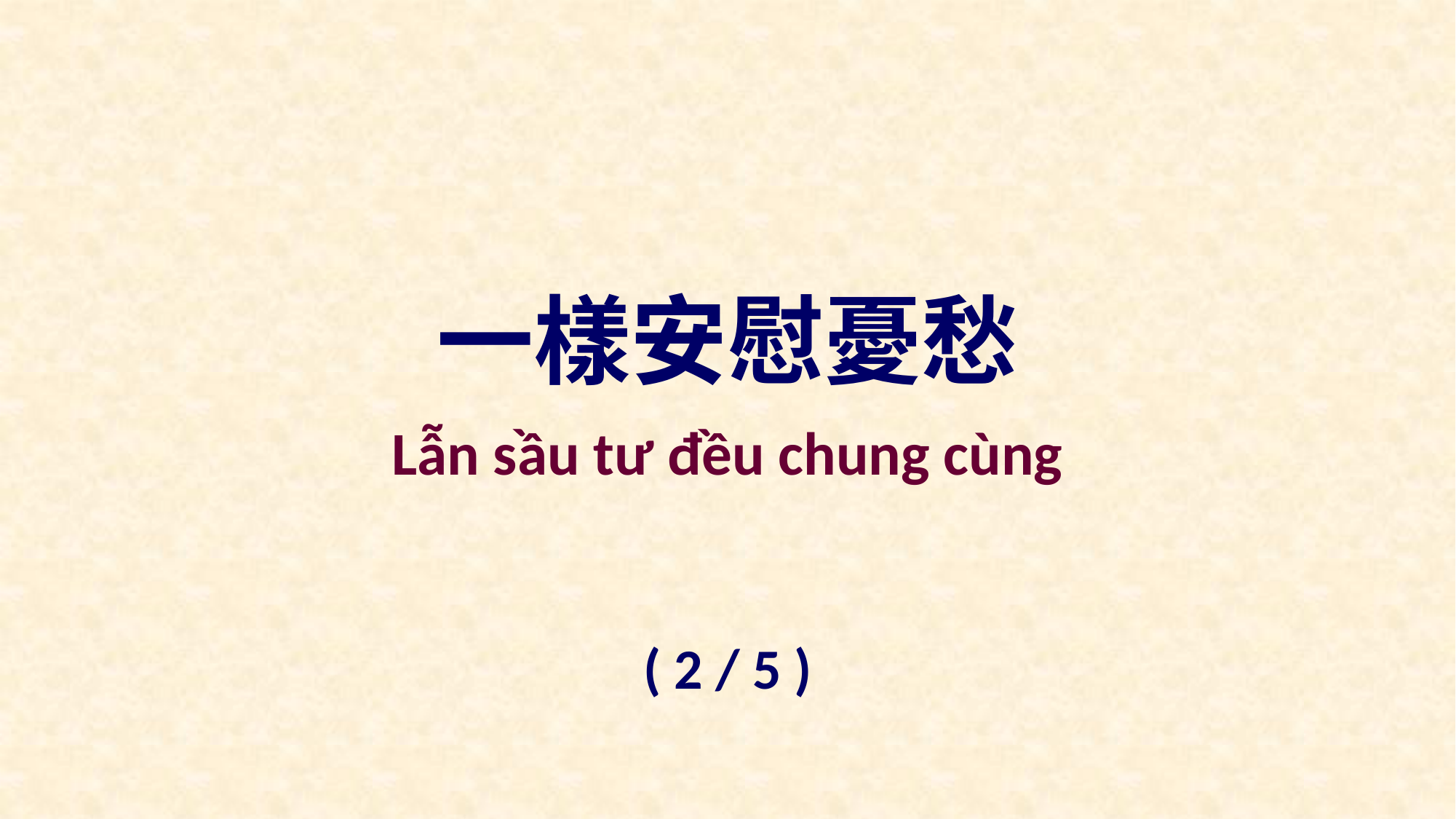

一樣安慰憂愁
Lẫn sầu tư đều chung cùng
( 2 / 5 )